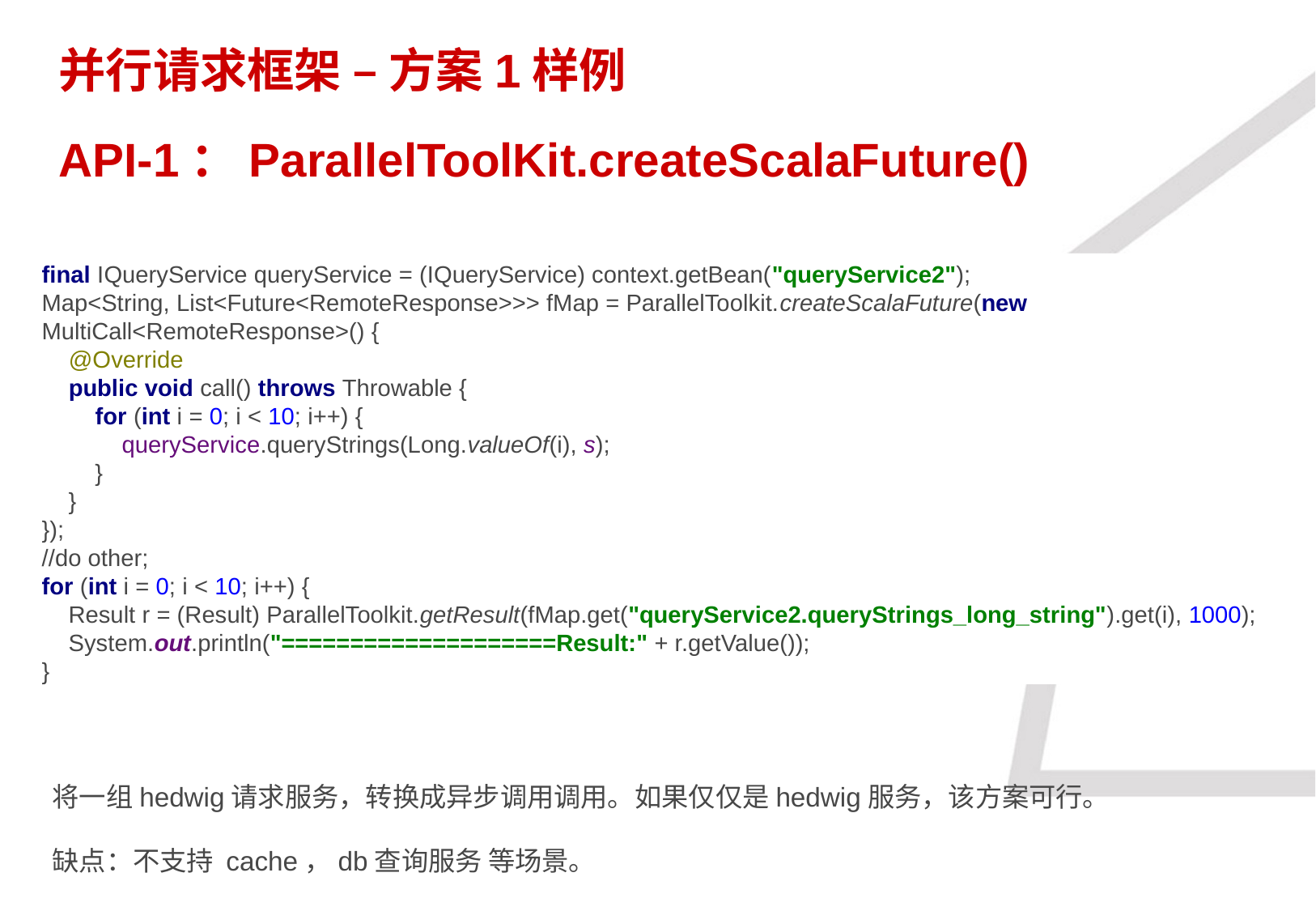

并行请求框架 – 方案1样例
API-1：ParallelToolKit.createScalaFuture()
final IQueryService queryService = (IQueryService) context.getBean("queryService2");
Map<String, List<Future<RemoteResponse>>> fMap = ParallelToolkit.createScalaFuture(new MultiCall<RemoteResponse>() {
    @Override
    public void call() throws Throwable {
        for (int i = 0; i < 10; i++) {
            queryService.queryStrings(Long.valueOf(i), s);
        }
    }
});
//do other;
for (int i = 0; i < 10; i++) {
    Result r = (Result) ParallelToolkit.getResult(fMap.get("queryService2.queryStrings_long_string").get(i), 1000);
    System.out.println("====================Result:" + r.getValue());
}

将一组hedwig请求服务，转换成异步调用调用。如果仅仅是hedwig服务，该方案可行。

缺点：不支持 cache，db查询服务 等场景。